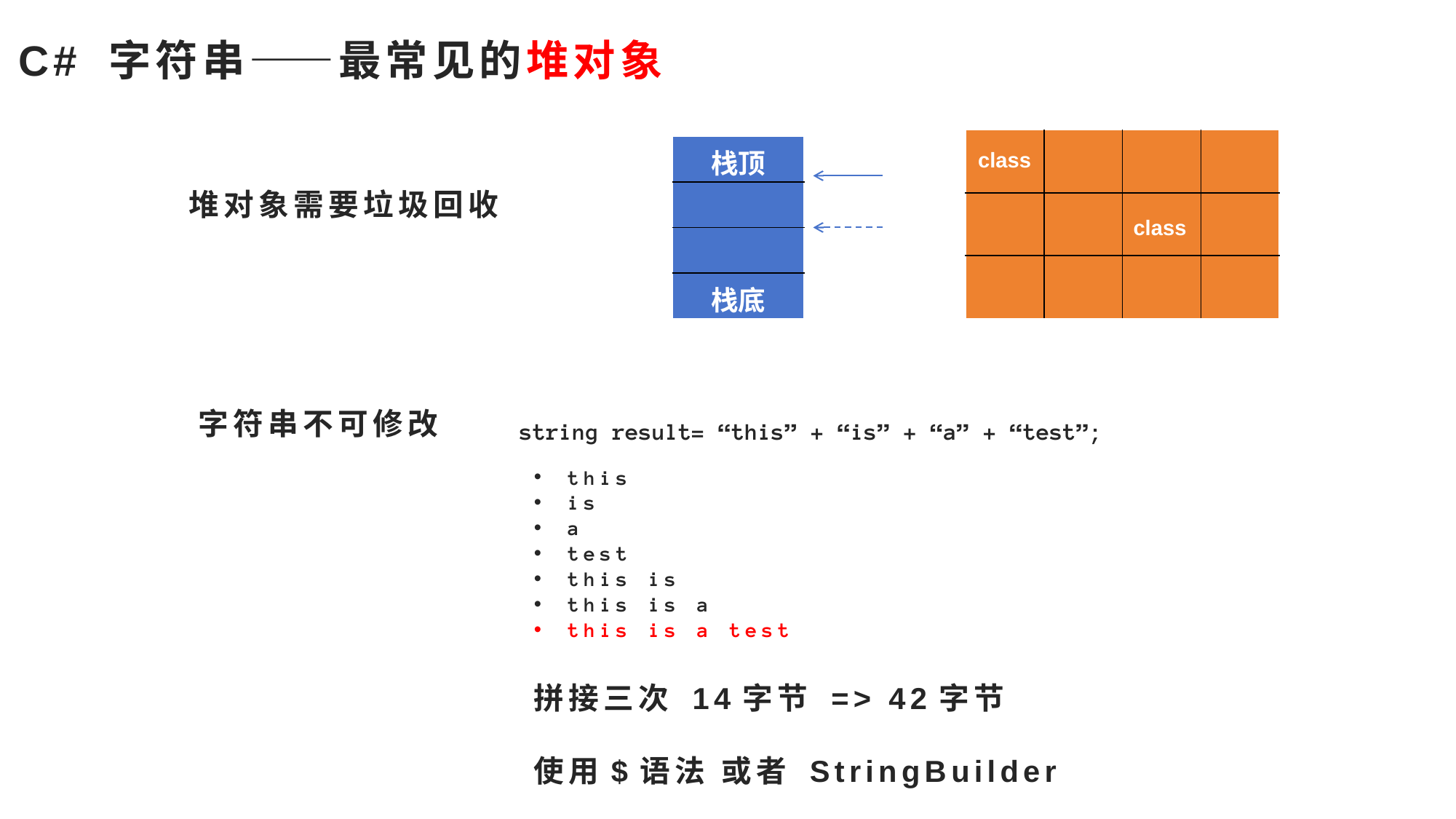

C# 字符串——最常见的堆对象
| class |  |  |  |
| --- | --- | --- | --- |
|  |  | class |  |
|  |  |  |  |
| 栈顶 |
| --- |
|  |
|  |
| 栈底 |
堆对象需要垃圾回收
字符串不可修改
string result= “this” + “is” + “a” + “test”;
this
is
a
test
this is
this is a
this is a test
拼接三次 14字节 => 42字节

使用$语法 或者 StringBuilder